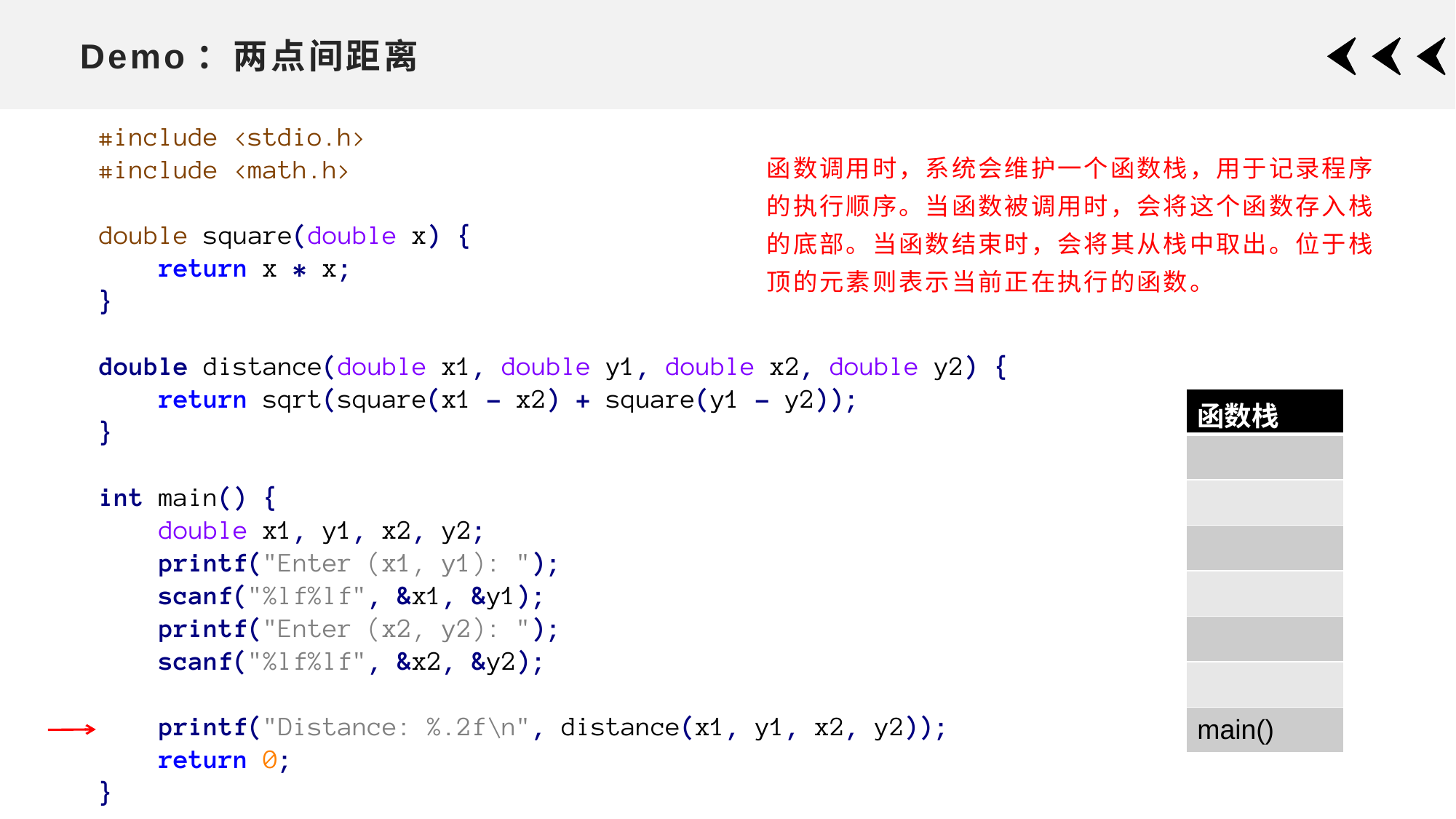

# Demo：两点间距离
#include <stdio.h>#include <math.h> double square(double x) {    return x * x;} double distance(double x1, double y1, double x2, double y2) {    return sqrt(square(x1 - x2) + square(y1 - y2));} int main() {    double x1, y1, x2, y2;    printf("Enter (x1, y1): ");    scanf("%lf%lf", &x1, &y1);    printf("Enter (x2, y2): ");    scanf("%lf%lf", &x2, &y2);     printf("Distance: %.2f\n", distance(x1, y1, x2, y2));    return 0;}
函数调用时，系统会维护一个函数栈，用于记录程序的执行顺序。当函数被调用时，会将这个函数存入栈的底部。当函数结束时，会将其从栈中取出。位于栈顶的元素则表示当前正在执行的函数。
| 函数栈 |
| --- |
|  |
|  |
|  |
|  |
|  |
|  |
| main() |